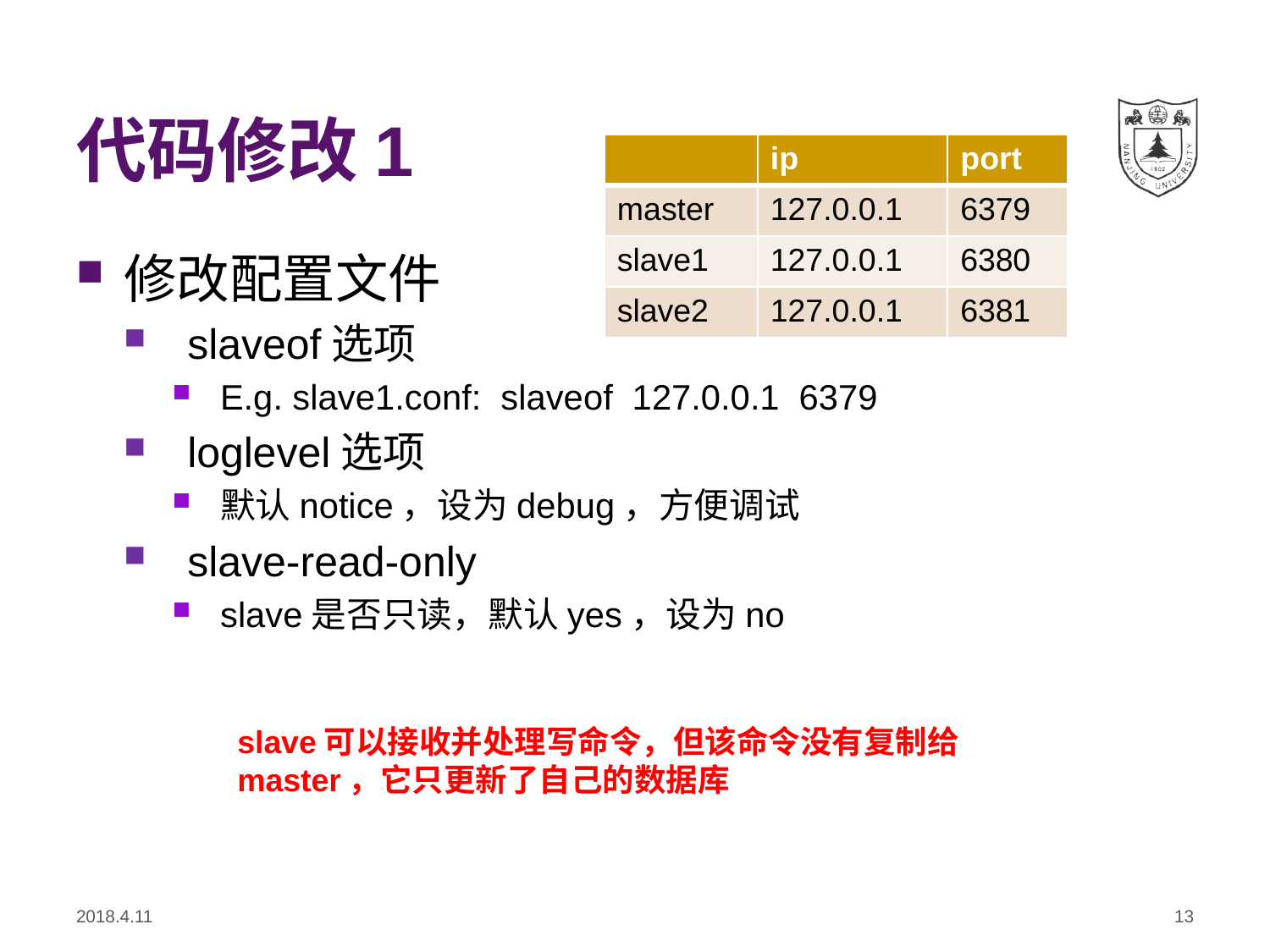

# 代码修改1
|  | ip | port |
| --- | --- | --- |
| master | 127.0.0.1 | 6379 |
| slave1 | 127.0.0.1 | 6380 |
| slave2 | 127.0.0.1 | 6381 |
修改配置文件
slaveof选项
E.g. slave1.conf:  slaveof  127.0.0.1  6379
loglevel选项
默认notice，设为debug，方便调试
slave-read-only
slave是否只读，默认yes，设为no

slave可以接收并处理写命令，但该命令没有复制给master，它只更新了自己的数据库
2018.4.11

13